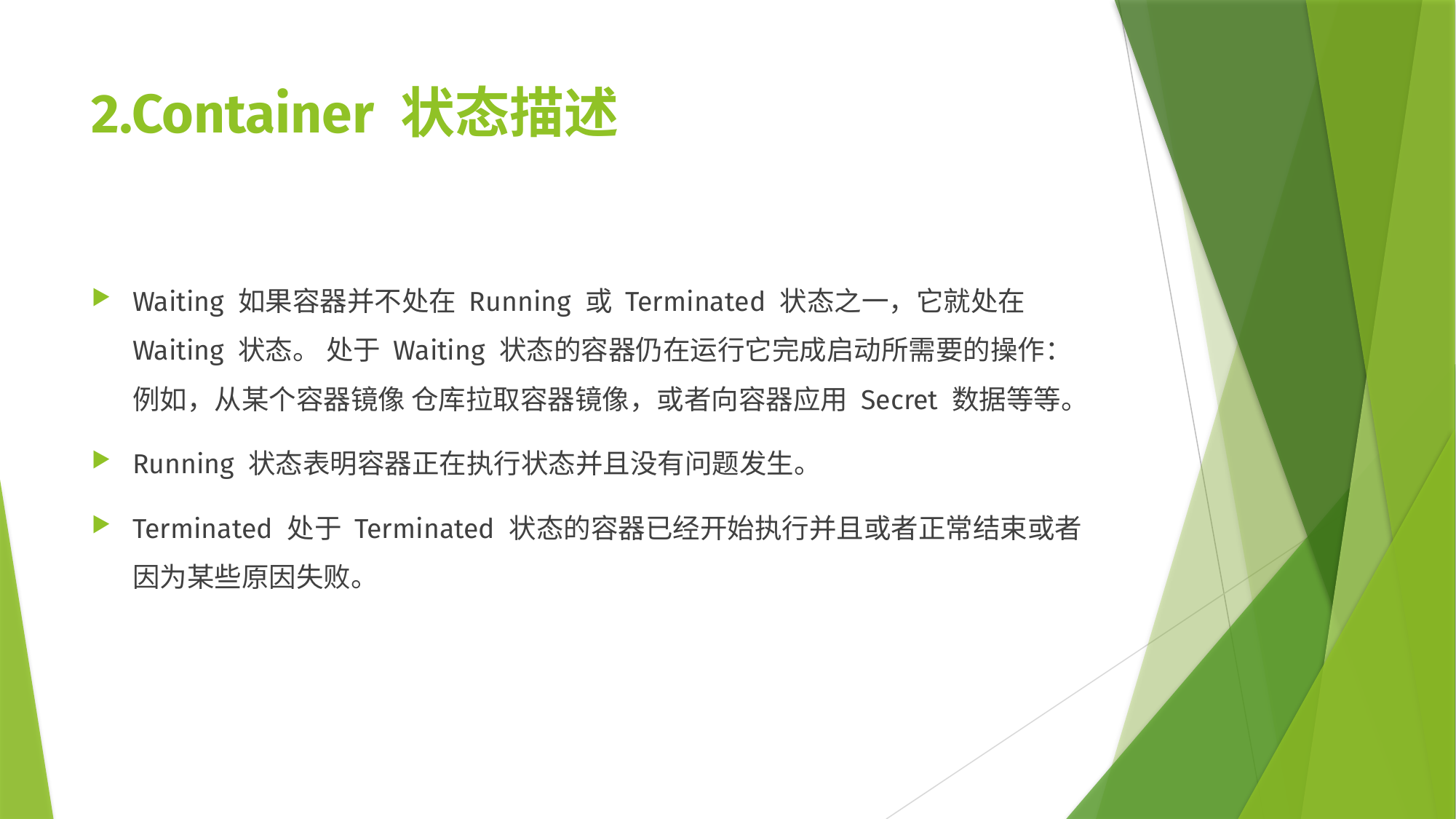

2.Container 状态描述
Waiting 如果容器并不处在 Running 或 Terminated 状态之一，它就处在 Waiting 状态。 处于 Waiting 状态的容器仍在运行它完成启动所需要的操作：例如，从某个容器镜像 仓库拉取容器镜像，或者向容器应用 Secret 数据等等。
Running 状态表明容器正在执行状态并且没有问题发生。
Terminated 处于 Terminated 状态的容器已经开始执行并且或者正常结束或者因为某些原因失败。